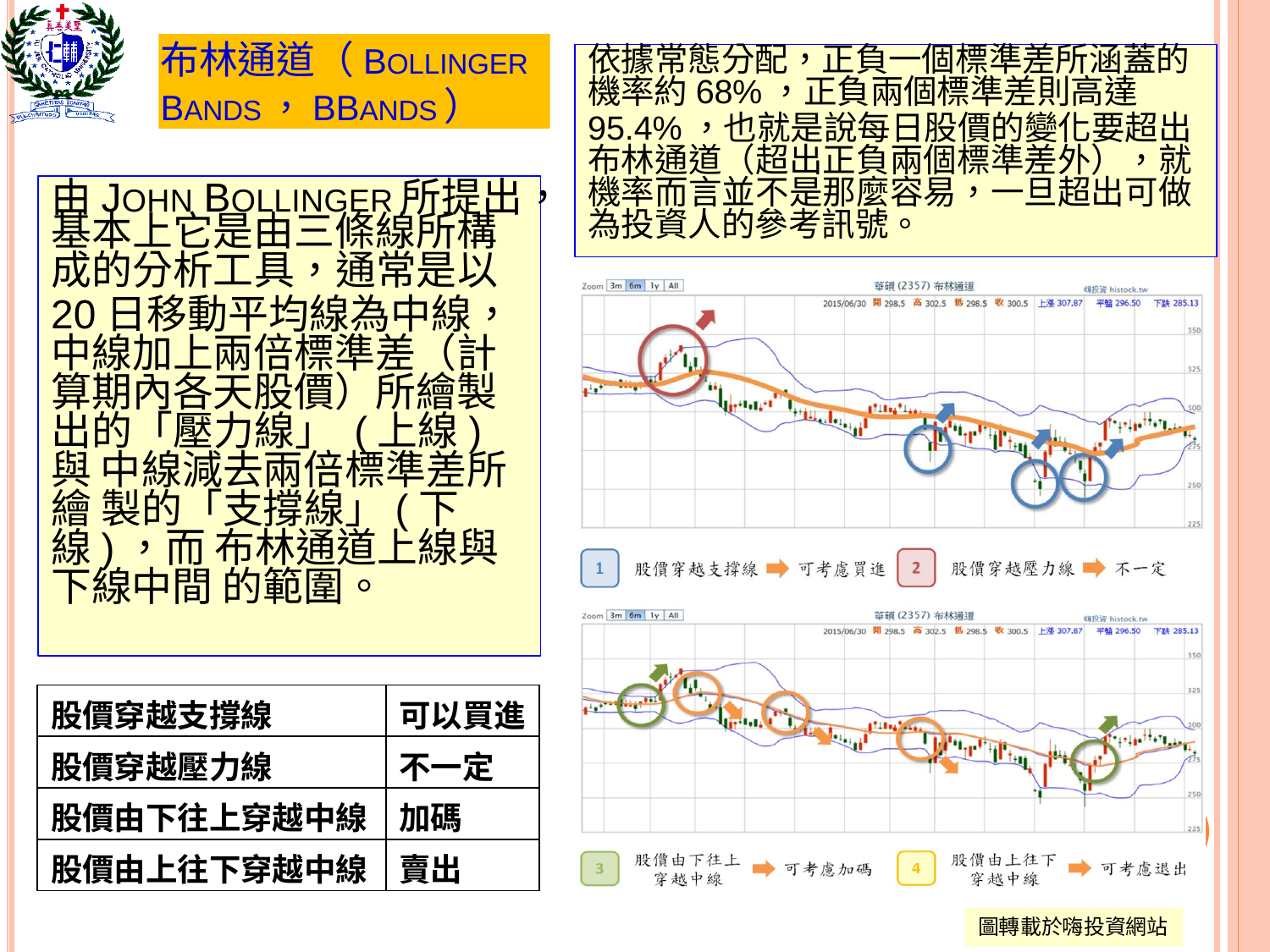

布林通道（BOLLINGER BANDS，BBANDS）
依據常態分配，正負一個標準差所涵蓋的
機率約68%，正負兩個標準差則高達
95.4%，也就是說每日股價的變化要超出 布林通道（超出正負兩個標準差外），就 機率而言並不是那麼容易，一旦超出可做 為投資人的參考訊號。

由JOHN BOLLINGER所提出，

基本上它是由三條線所構
成的分析工具，通常是以
20日移動平均線為中線，  中線加上兩倍標準差（計 算期內各天股價）所繪製 出的「壓力線」 (上線)與 中線減去兩倍標準差所繪 製的「支撐線」(下線)，而 布林通道上線與下線中間 的範圍。

| 股價穿越支撐線 | 可以買進 |
| --- | --- |
| 股價穿越壓力線 | 不一定 |
| 股價由下往上穿越中線 | 加碼 |
| 股價由上往下穿越中線 | 賣出 |

圖轉載於嗨投資網站